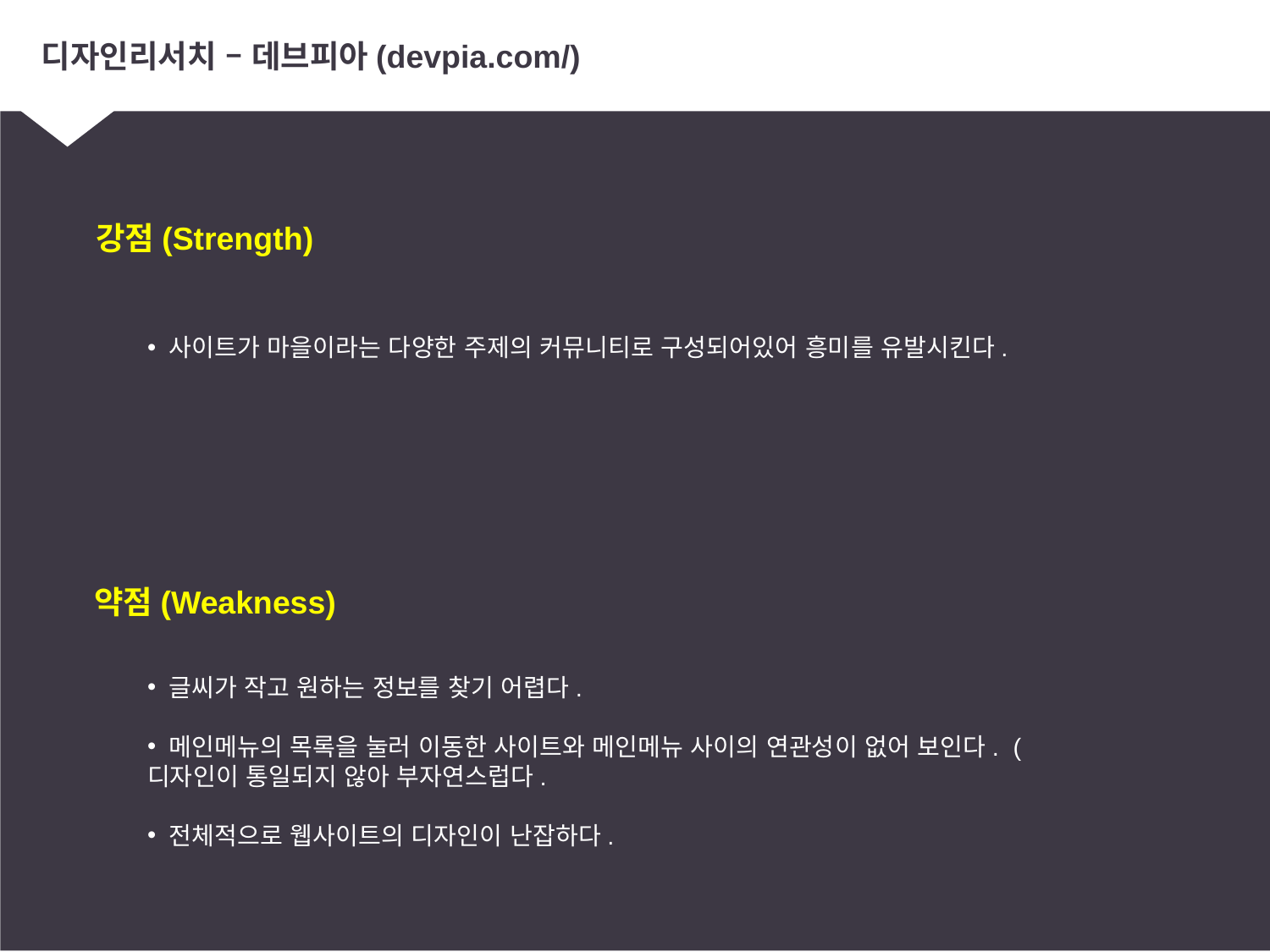

# 디자인리서치 – 데브피아(devpia.com/)
강점(Strength)
 사이트가 마을이라는 다양한 주제의 커뮤니티로 구성되어있어 흥미를 유발시킨다.
약점(Weakness)
 글씨가 작고 원하는 정보를 찾기 어렵다.

 메인메뉴의 목록을 눌러 이동한 사이트와 메인메뉴 사이의 연관성이 없어 보인다.  (디자인이 통일되지 않아 부자연스럽다.

 전체적으로 웹사이트의 디자인이 난잡하다.